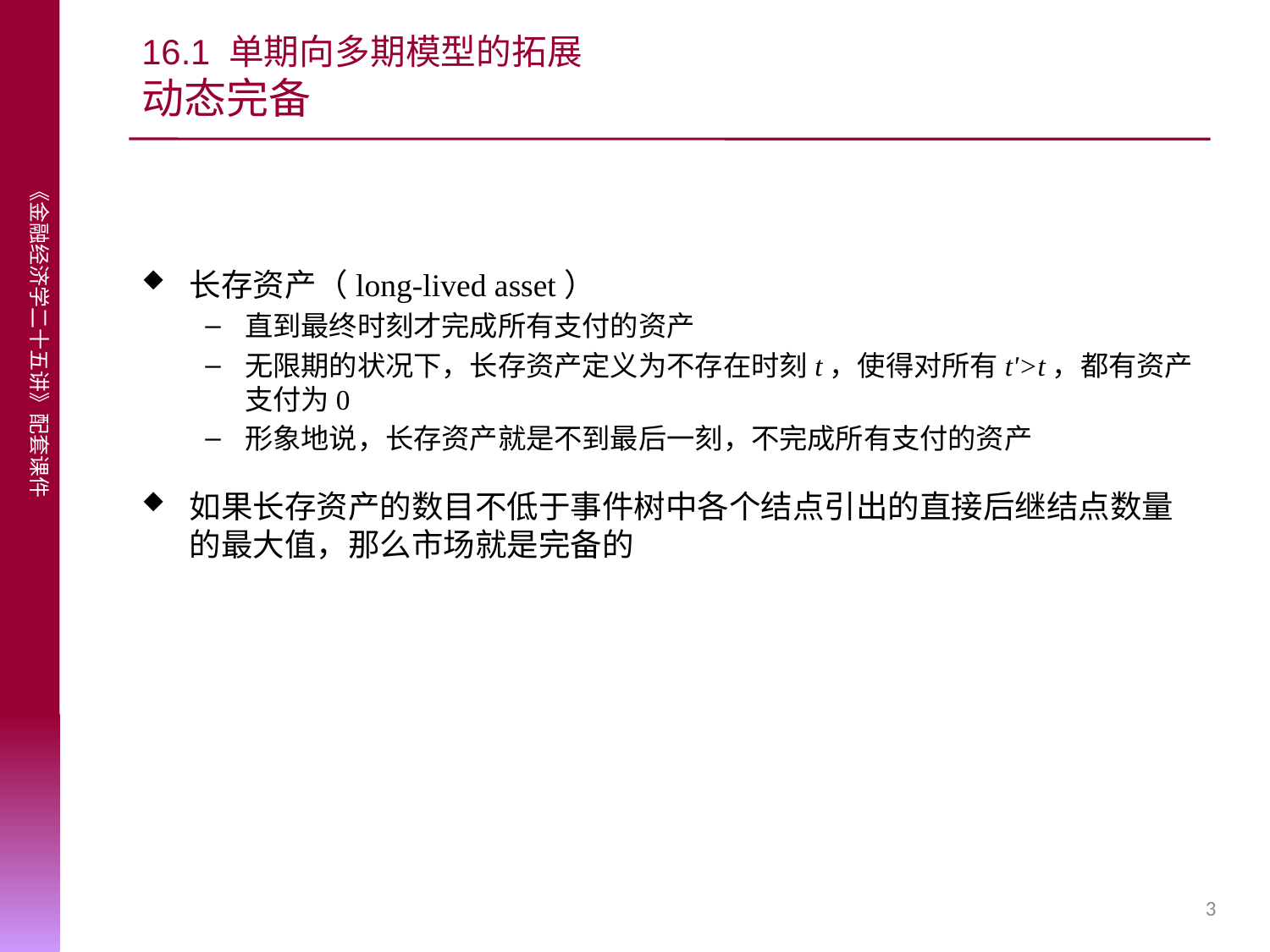

# 16.1 单期向多期模型的拓展 动态完备

长存资产（long-lived asset）
直到最终时刻才完成所有支付的资产
无限期的状况下，长存资产定义为不存在时刻t，使得对所有t'>t，都有资产支付为0
形象地说，长存资产就是不到最后一刻，不完成所有支付的资产
如果长存资产的数目不低于事件树中各个结点引出的直接后继结点数量的最大值，那么市场就是完备的
3